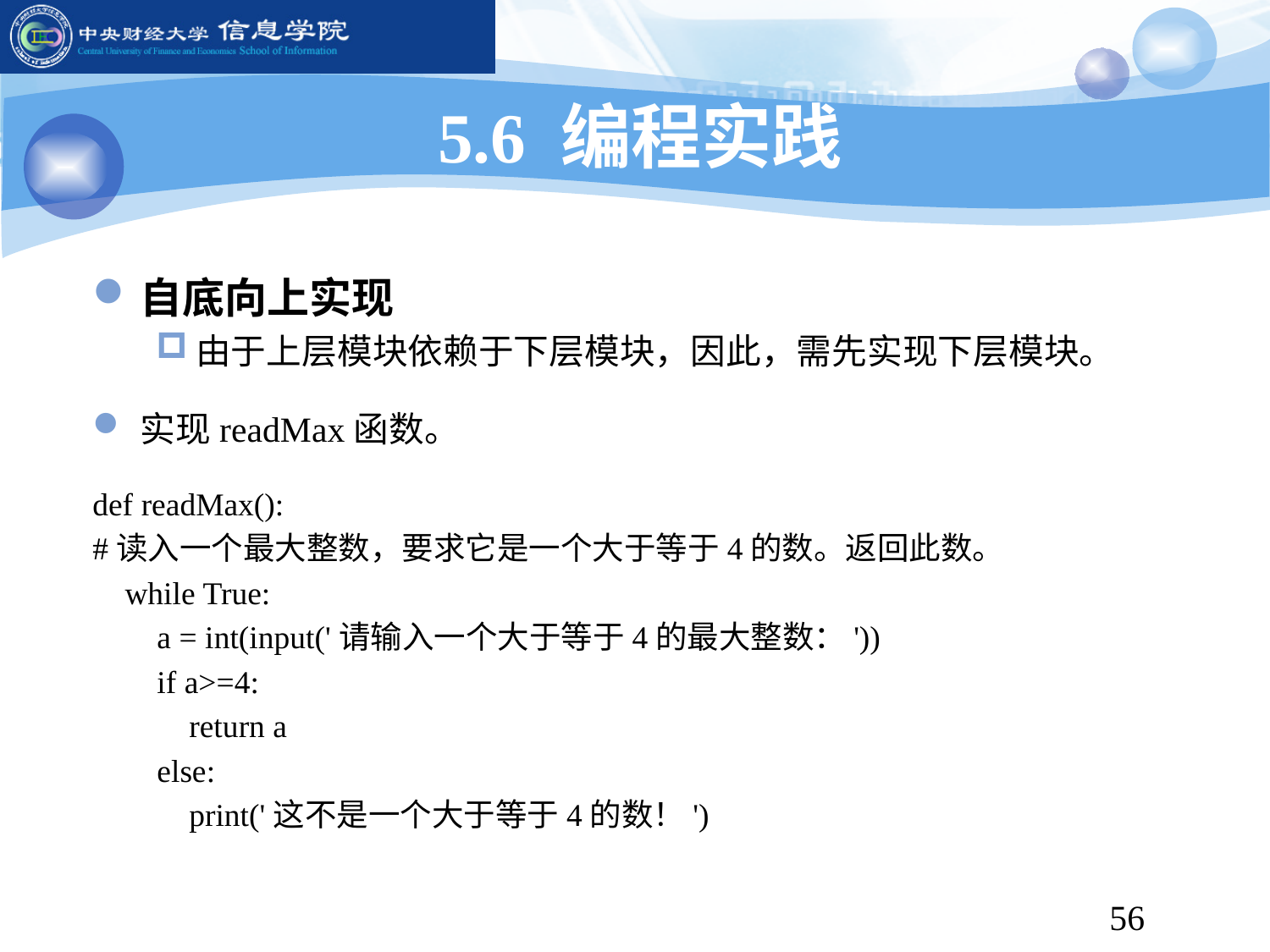

# 5.6 编程实践
自底向上实现
由于上层模块依赖于下层模块，因此，需先实现下层模块。

实现readMax函数。

def readMax():
#读入一个最大整数，要求它是一个大于等于4的数。返回此数。
    while True:
        a = int(input('请输入一个大于等于4的最大整数：'))
        if a>=4:
            return a
        else:
            print('这不是一个大于等于4的数！')